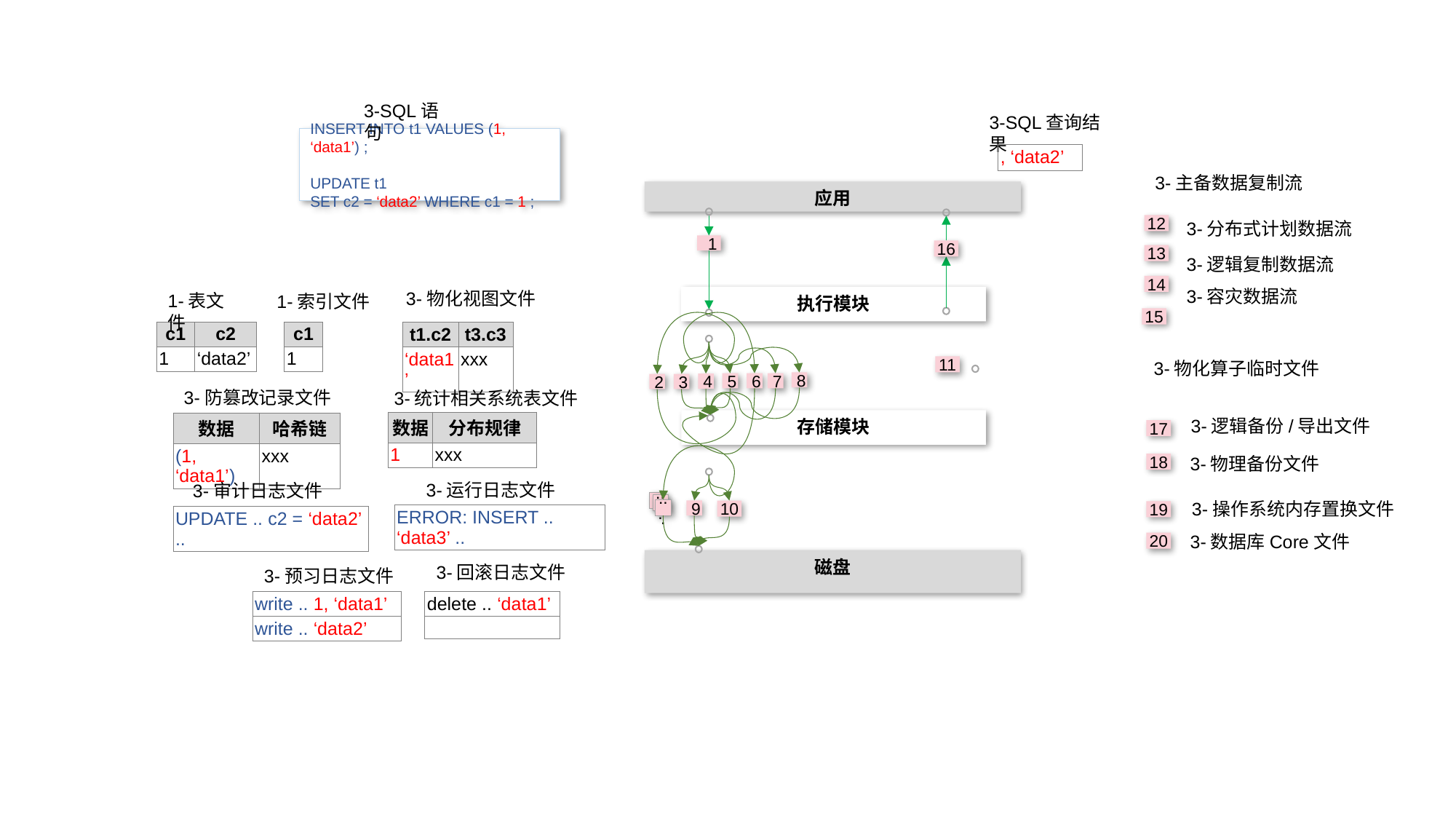

3-SQL语句
3-SQL查询结果
INSERT INTO t1 VALUES (1, ‘data1’) ;

UPDATE t1
SET c2 = ‘data2’ WHERE c1 = 1 ;
| , ‘data2’ |
| --- |
3-主备数据复制流
应用

3-分布式计划数据流
12
1
16
13
3-逻辑复制数据流
14
3-容灾数据流
3-物化视图文件
1-表文件
1-索引文件
执行模块

15

| c1 | c2 |
| --- | --- |
| 1 | ‘data2’ |
| c1 |
| --- |
| 1 |
| t1.c2 | t3.c3 |
| --- | --- |
| ‘data1’ | xxx |

3-物化算子临时文件
11

8
5
6
7
4
2
3
3-防篡改记录文件
3-统计相关系统表文件
3-逻辑备份/导出文件
存储模块
| 数据 | 分布规律 |
| --- | --- |
| 1 | xxx |
| 数据 | 哈希链 |
| --- | --- |
| (1, ‘data1’) | xxx |

17
3-物理备份文件
18

3-运行日志文件
3-审计日志文件
...
3-操作系统内存置换文件
...
...
9
10
19
| ERROR: INSERT .. ‘data3’ .. |
| --- |
| UPDATE .. c2 = ‘data2’ .. |
| --- |
3-数据库Core文件
20

磁盘
3-回滚日志文件
3-预习日志文件
| write .. 1, ‘data1’ |
| --- |
| write .. ‘data2’ |
| delete .. ‘data1’ |
| --- |
|  |